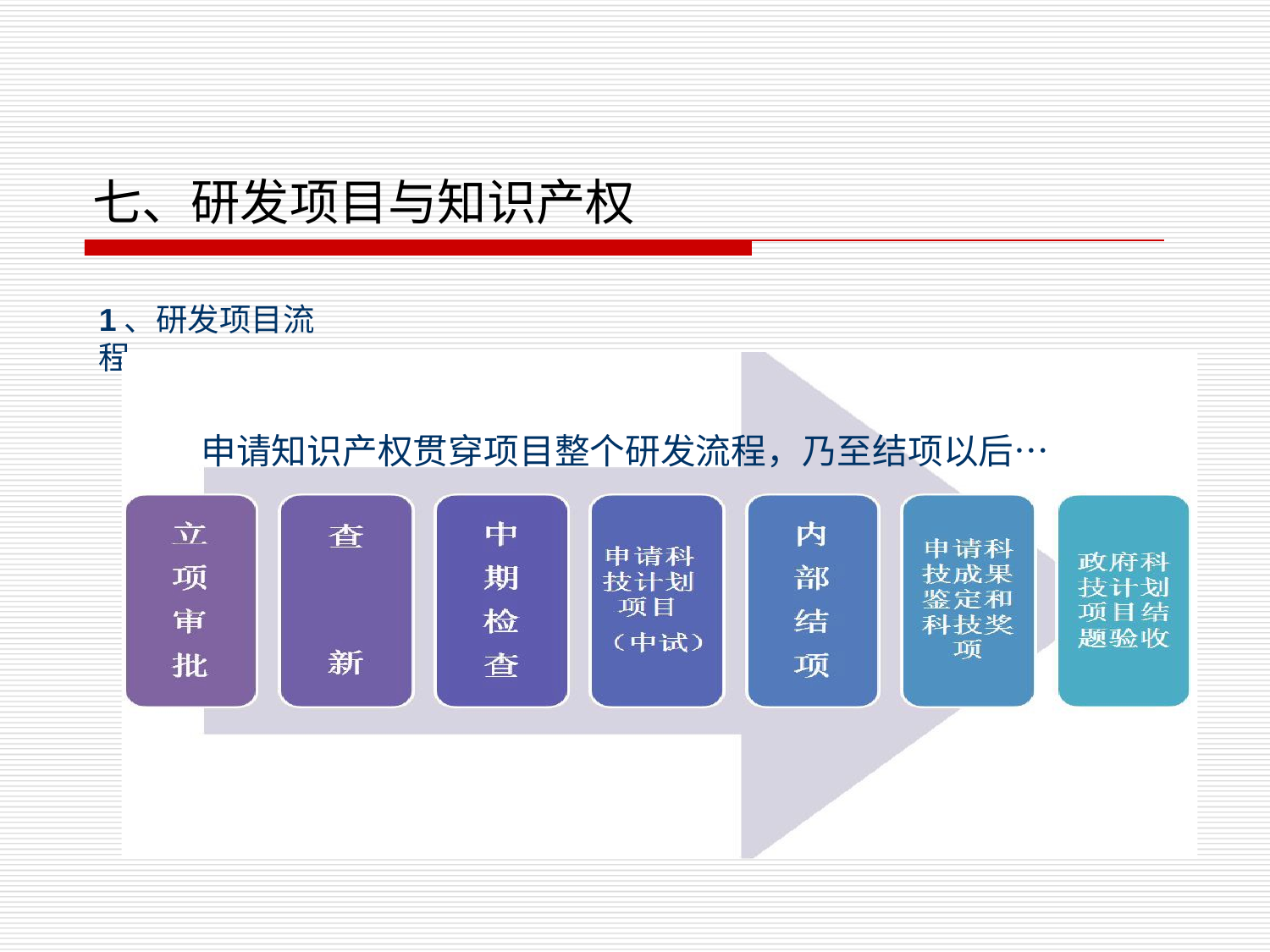

# 七、研发项目与知识产权

1、研发项目流程

申请知识产权贯穿项目整个研发流程，乃至结项以后…